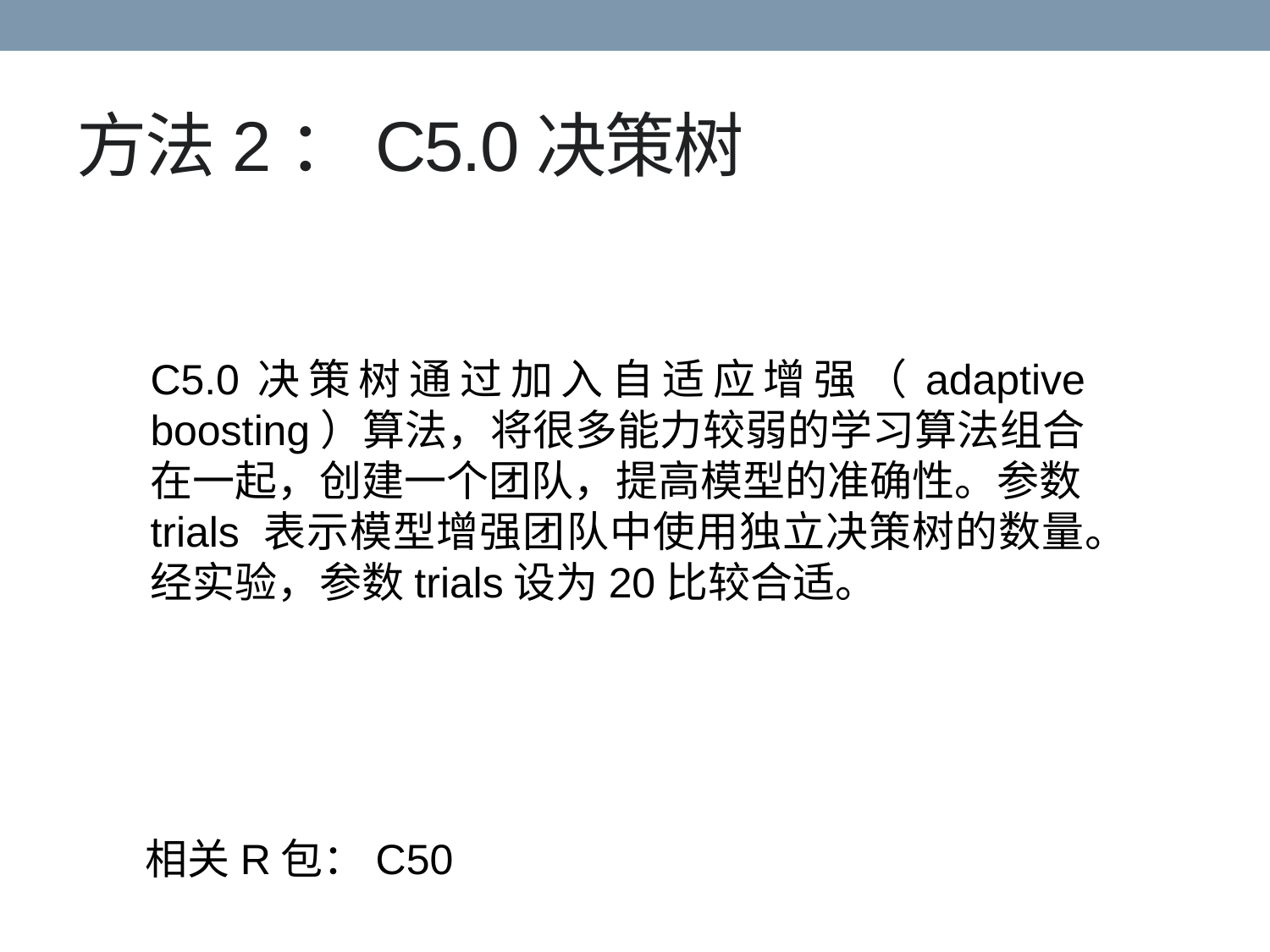

# 方法2：C5.0决策树
C5.0决策树通过加入自适应增强（adaptive boosting）算法，将很多能力较弱的学习算法组合在一起，创建一个团队，提高模型的准确性。参数trials 表示模型增强团队中使用独立决策树的数量。经实验，参数trials设为20比较合适。
相关R包：C50